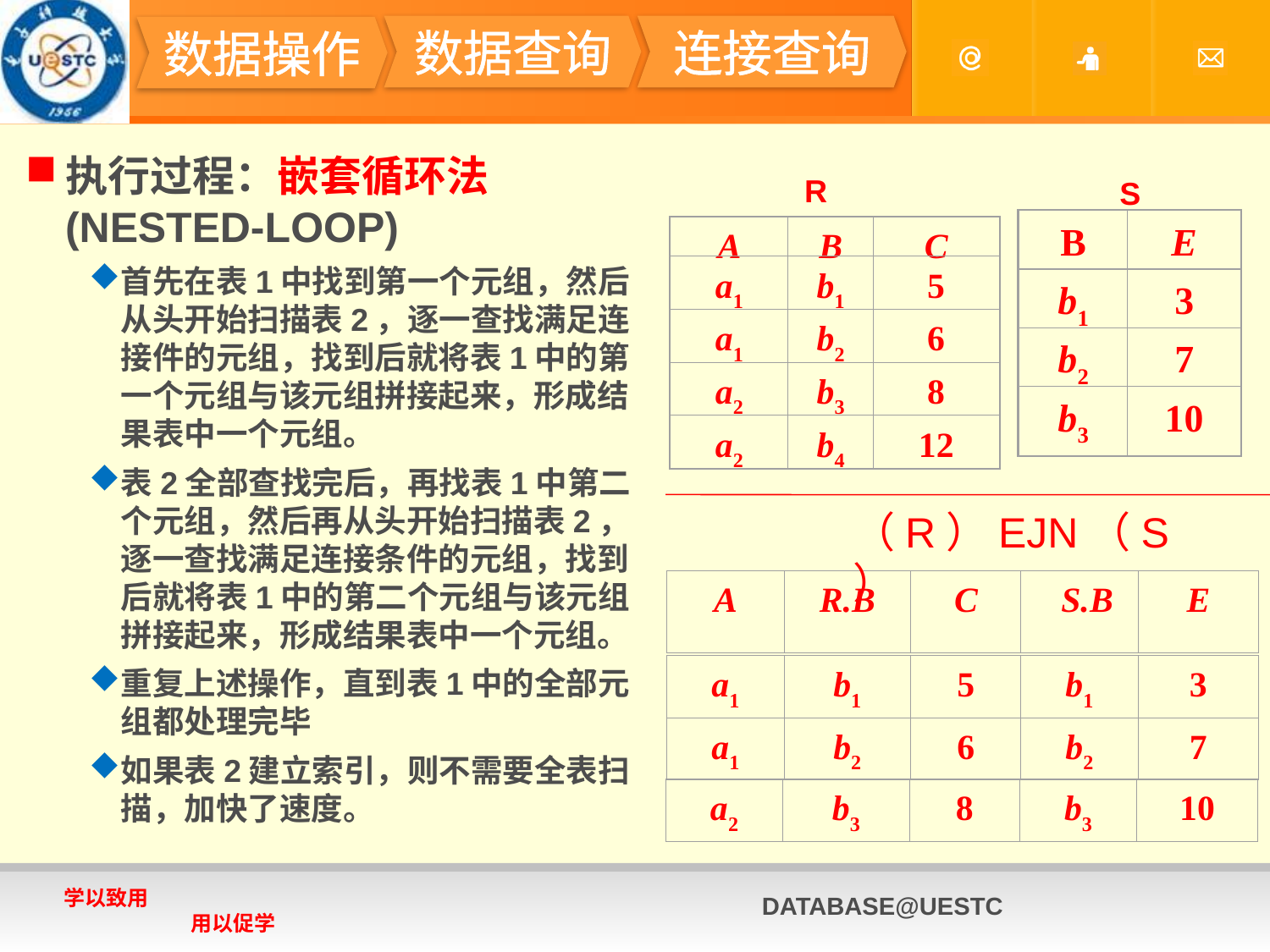

#
数据查询
连接查询
数据操作
执行过程：嵌套循环法(NESTED-LOOP)
首先在表1中找到第一个元组，然后从头开始扫描表2，逐一查找满足连接件的元组，找到后就将表1中的第一个元组与该元组拼接起来，形成结果表中一个元组。
表2全部查找完后，再找表1中第二个元组，然后再从头开始扫描表2，逐一查找满足连接条件的元组，找到后就将表1中的第二个元组与该元组拼接起来，形成结果表中一个元组。
重复上述操作，直到表1中的全部元组都处理完毕
如果表2建立索引，则不需要全表扫描，加快了速度。
R
S

B

E

b1

3

b2

7

b3

10

A

B

C

a1

b1

5

a1

b2

6

a2

b3

8

a2

b4

12

（R）EJN（S）

A

R.B

C

S.B

E

a1

b1

5

b1

3

a1

b2

6

b2

7

a2

b3

8

b3

10